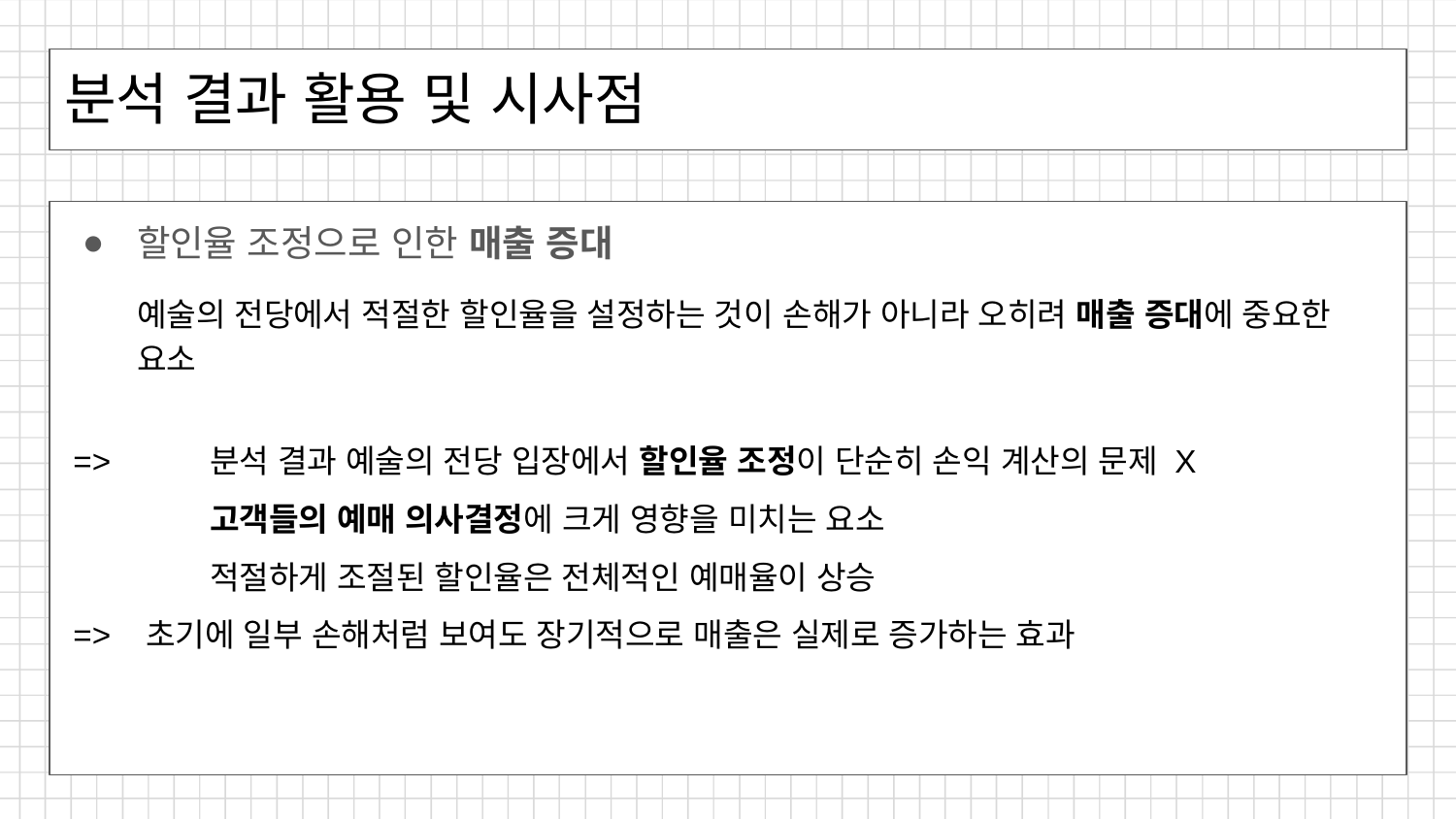

# 분석 결과 활용 및 시사점
할인율 조정으로 인한 매출 증대
예술의 전당에서 적절한 할인율을 설정하는 것이 손해가 아니라 오히려 매출 증대에 중요한 요소

 =>  	분석 결과 예술의 전당 입장에서 할인율 조정이 단순히 손익 계산의 문제 X
      	고객들의 예매 의사결정에 크게 영향을 미치는 요소
       	적절하게 조절된 할인율은 전체적인 예매율이 상승
 =>   초기에 일부 손해처럼 보여도 장기적으로 매출은 실제로 증가하는 효과